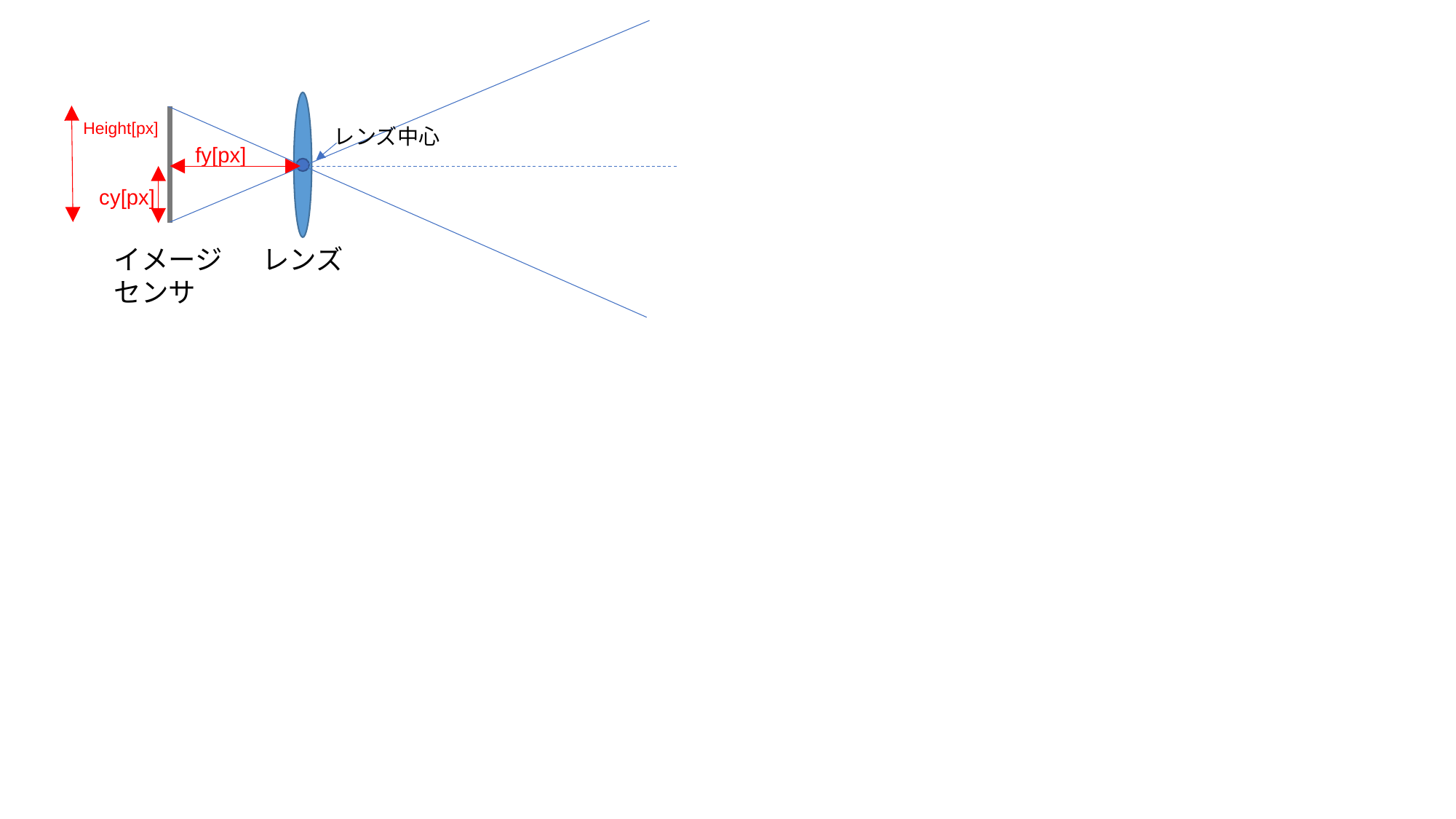

Height[px]
レンズ中心
fy[px]

cy[px]
イメージ
センサ
レンズ